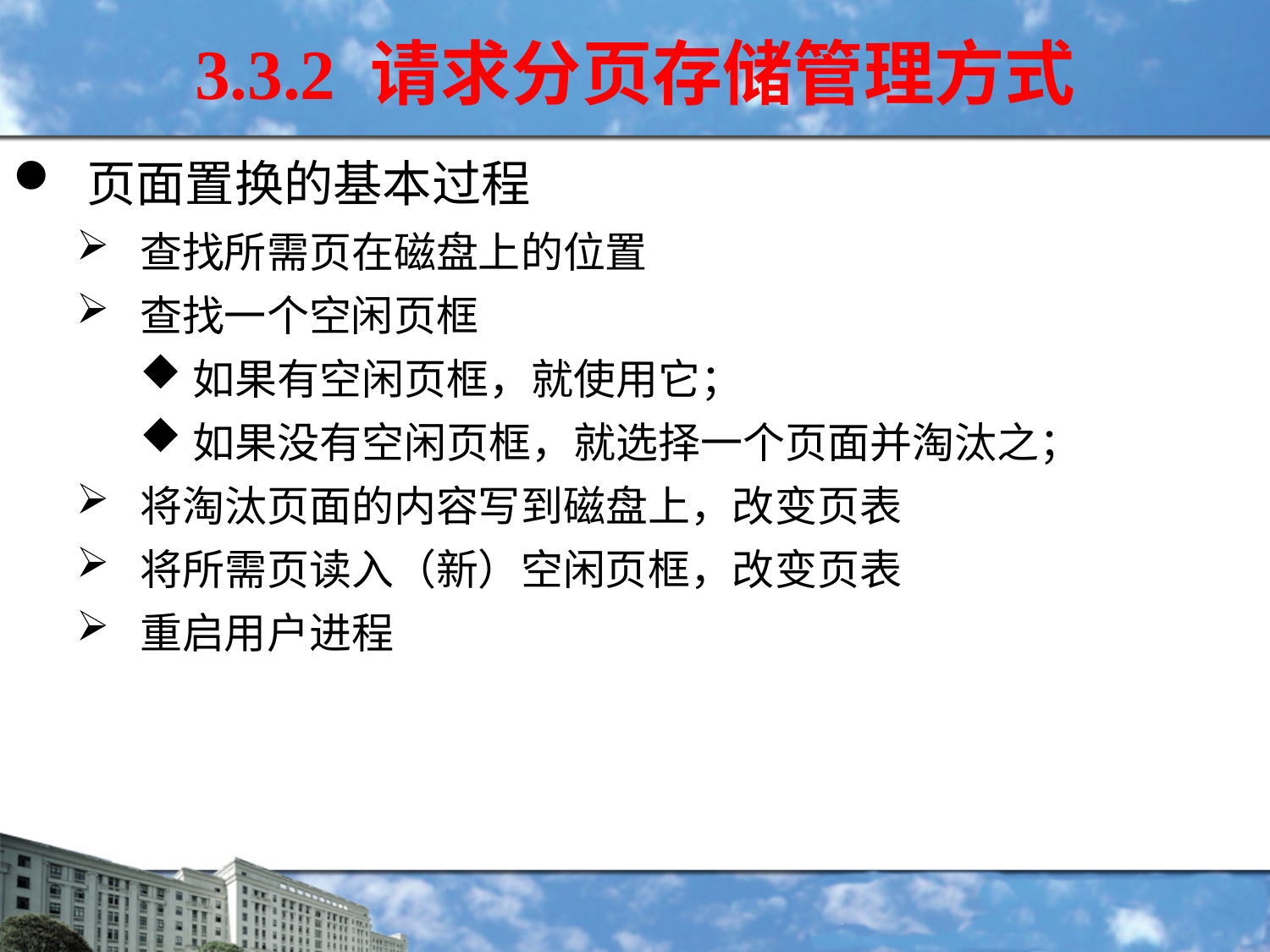

3.3.2 请求分页存储管理方式
页面置换的基本过程
查找所需页在磁盘上的位置
查找一个空闲页框
如果有空闲页框，就使用它；
如果没有空闲页框，就选择一个页面并淘汰之；
将淘汰页面的内容写到磁盘上，改变页表
将所需页读入（新）空闲页框，改变页表
重启用户进程